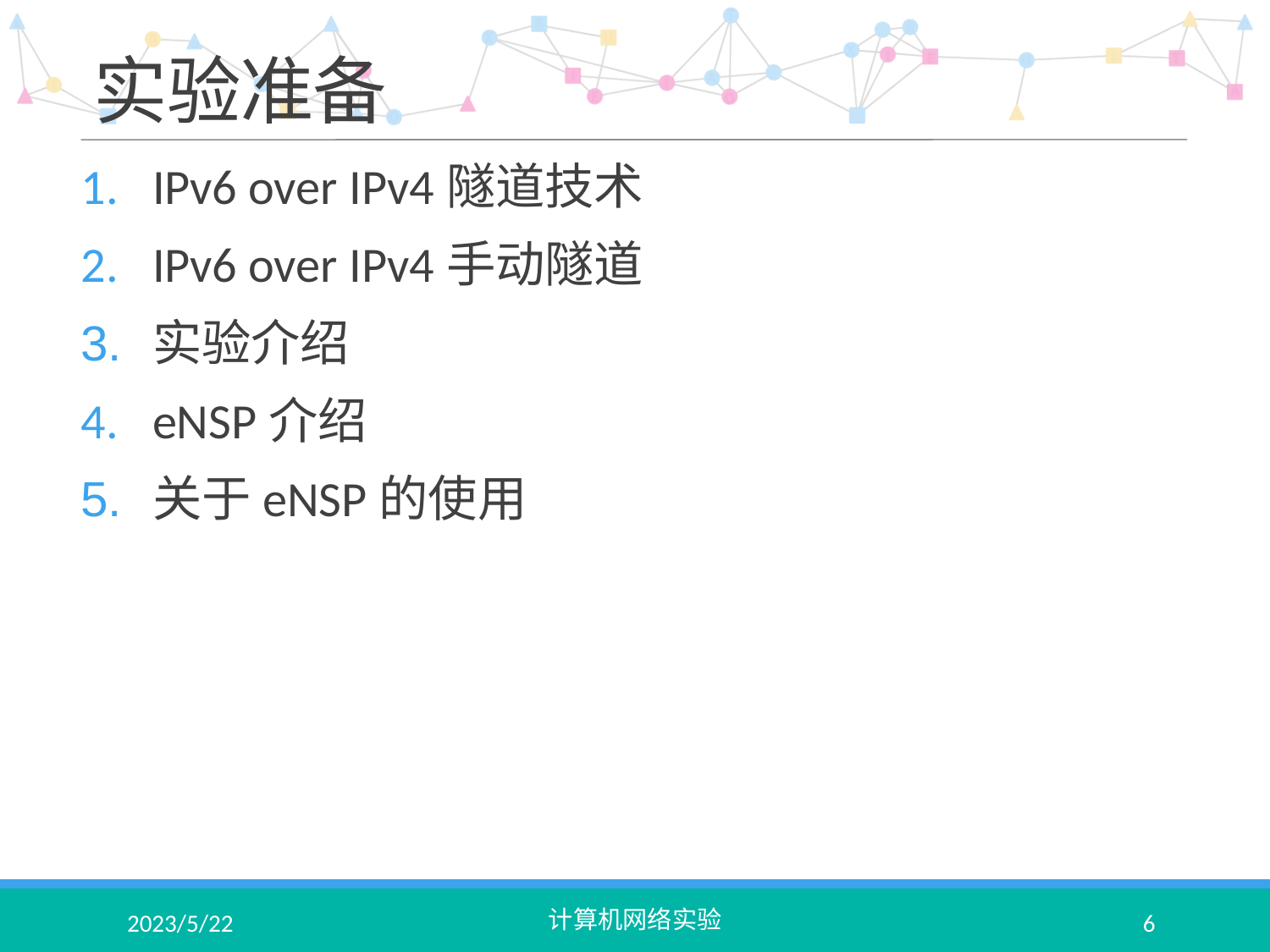

# 实验准备
IPv6 over IPv4隧道技术
IPv6 over IPv4手动隧道
实验介绍
eNSP介绍
关于eNSP的使用
2023/5/22
计算机网络实验
6